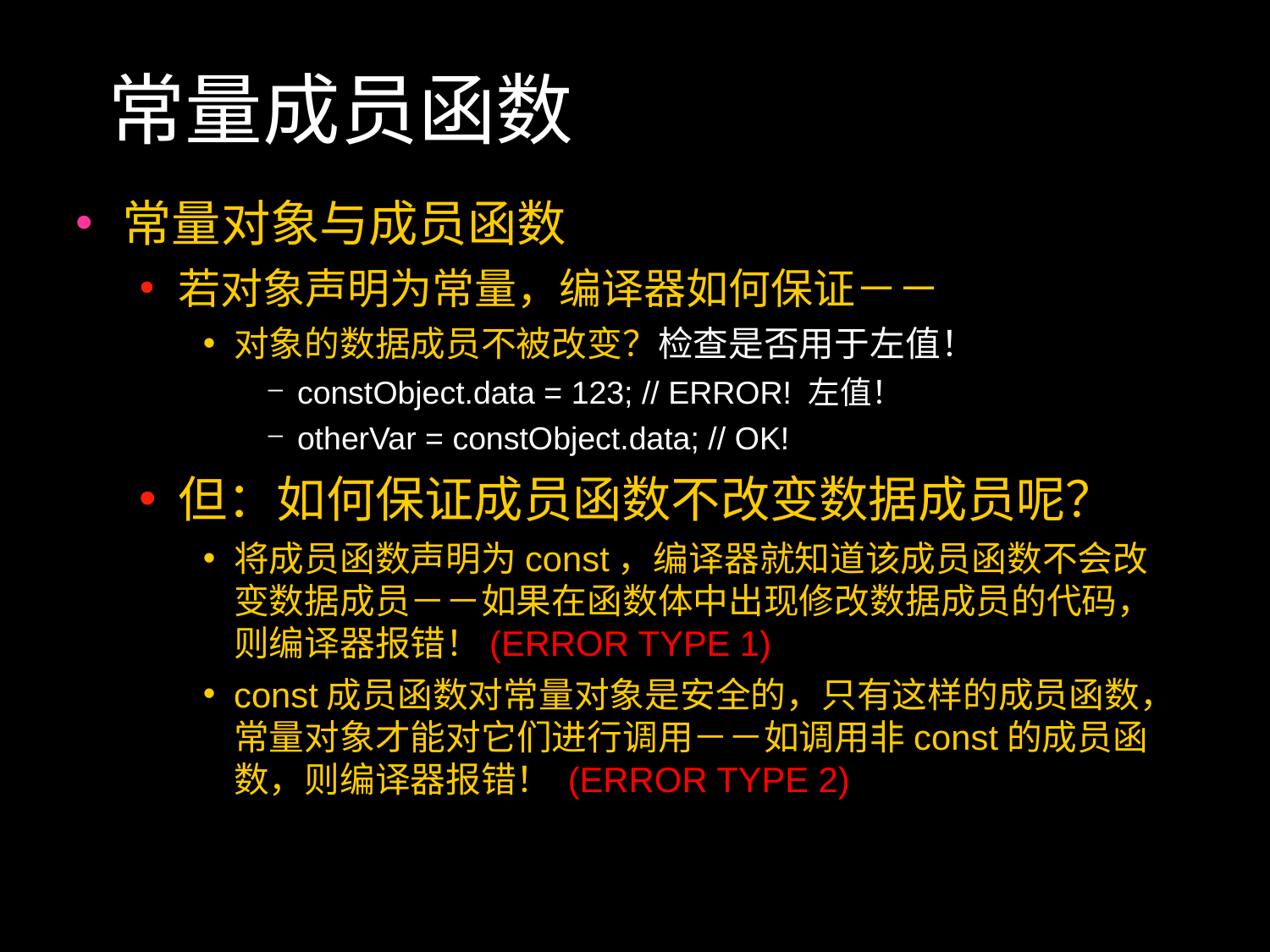

常量成员函数
常量对象与成员函数
若对象声明为常量，编译器如何保证－－
对象的数据成员不被改变？检查是否用于左值！
constObject.data = 123; // ERROR! 左值！
otherVar = constObject.data; // OK!
但：如何保证成员函数不改变数据成员呢？
将成员函数声明为const，编译器就知道该成员函数不会改变数据成员－－如果在函数体中出现修改数据成员的代码，则编译器报错！(ERROR TYPE 1)
const成员函数对常量对象是安全的，只有这样的成员函数，常量对象才能对它们进行调用－－如调用非const的成员函数，则编译器报错！ (ERROR TYPE 2)